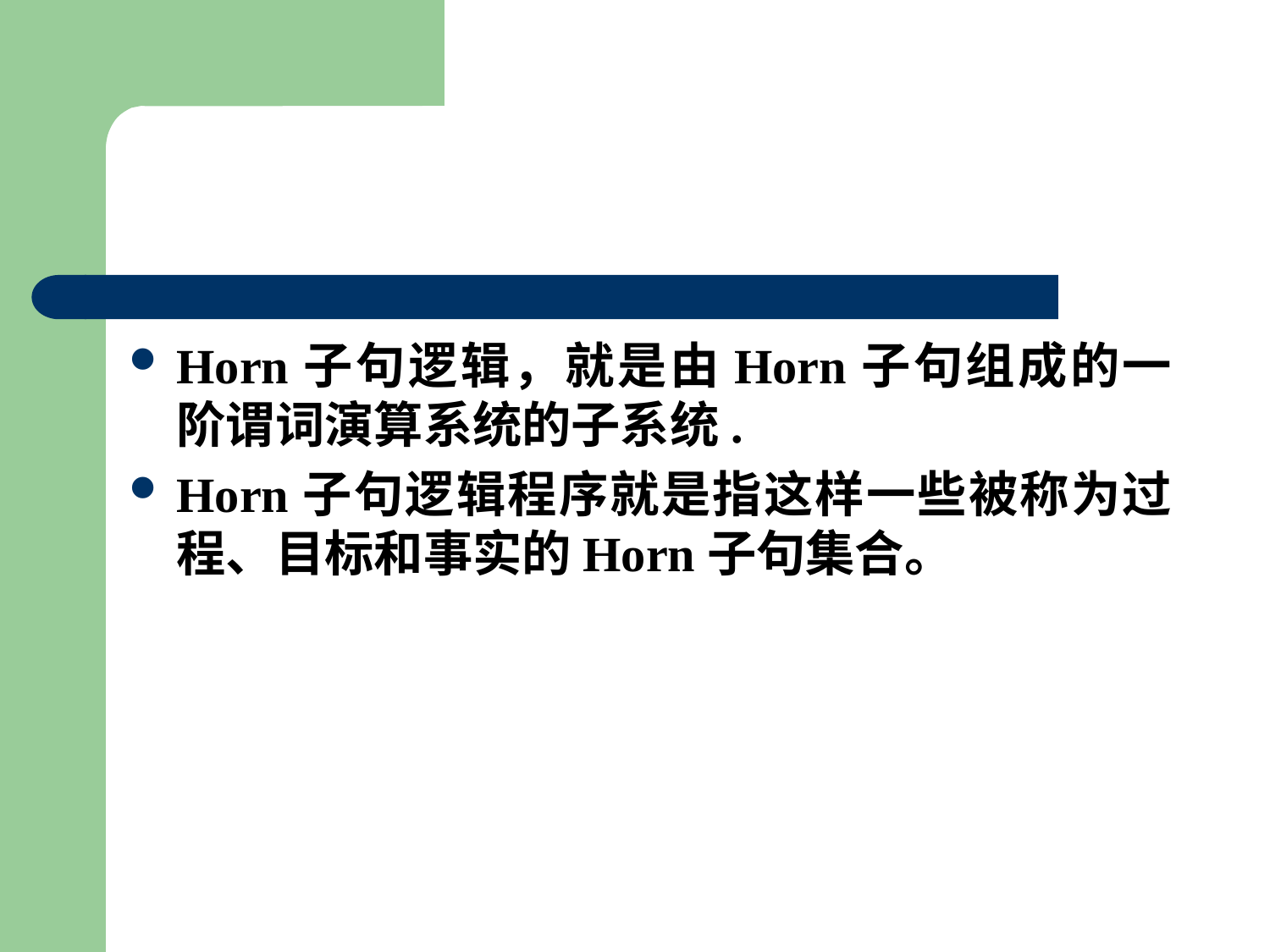

#
Horn子句逻辑，就是由Horn子句组成的一阶谓词演算系统的子系统.
Horn子句逻辑程序就是指这样一些被称为过程、目标和事实的Horn子句集合。
29